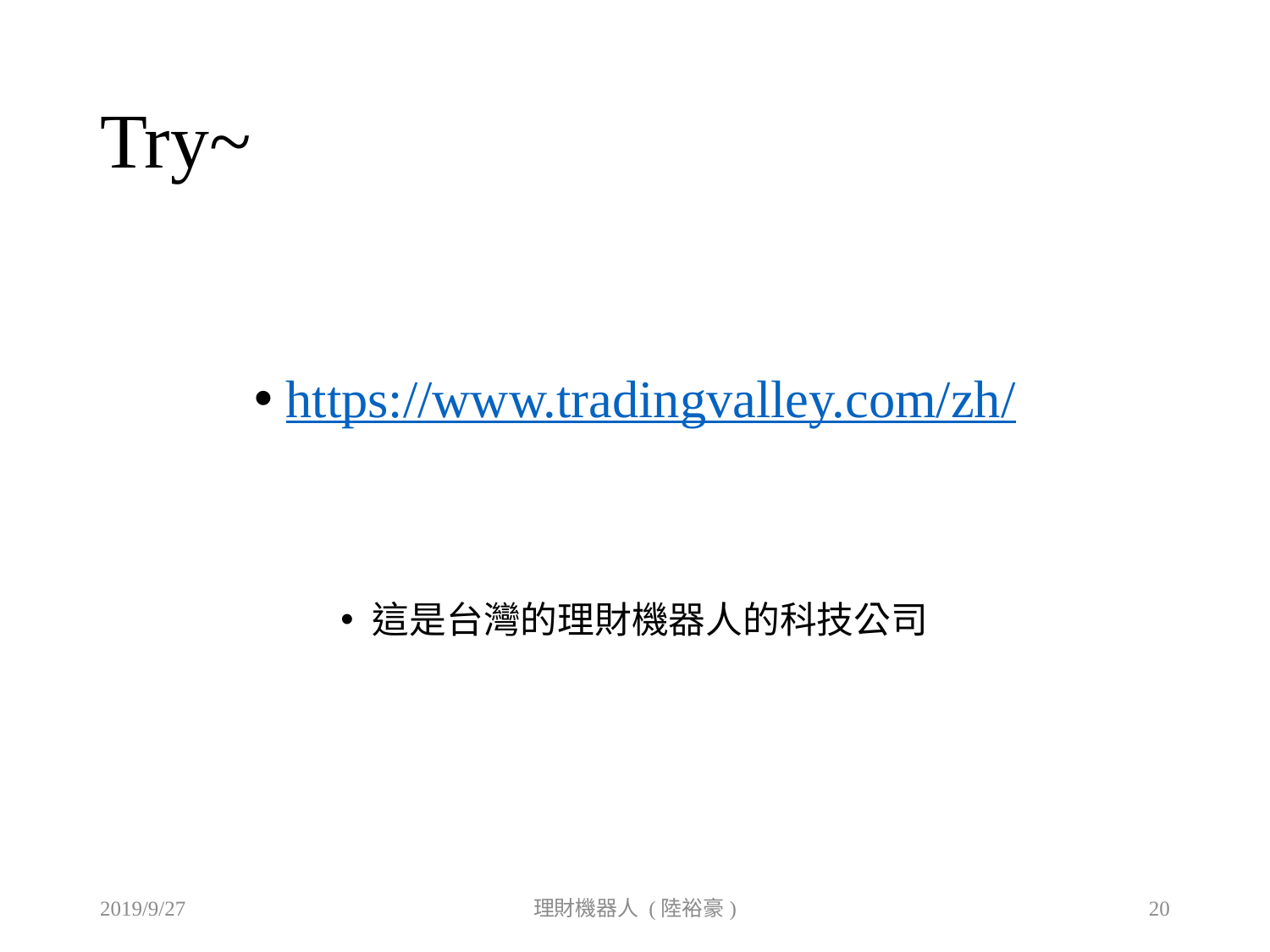

# Try~
https://www.tradingvalley.com/zh/

這是台灣的理財機器人的科技公司
2019/9/27
理財機器人 (陸裕豪)
20